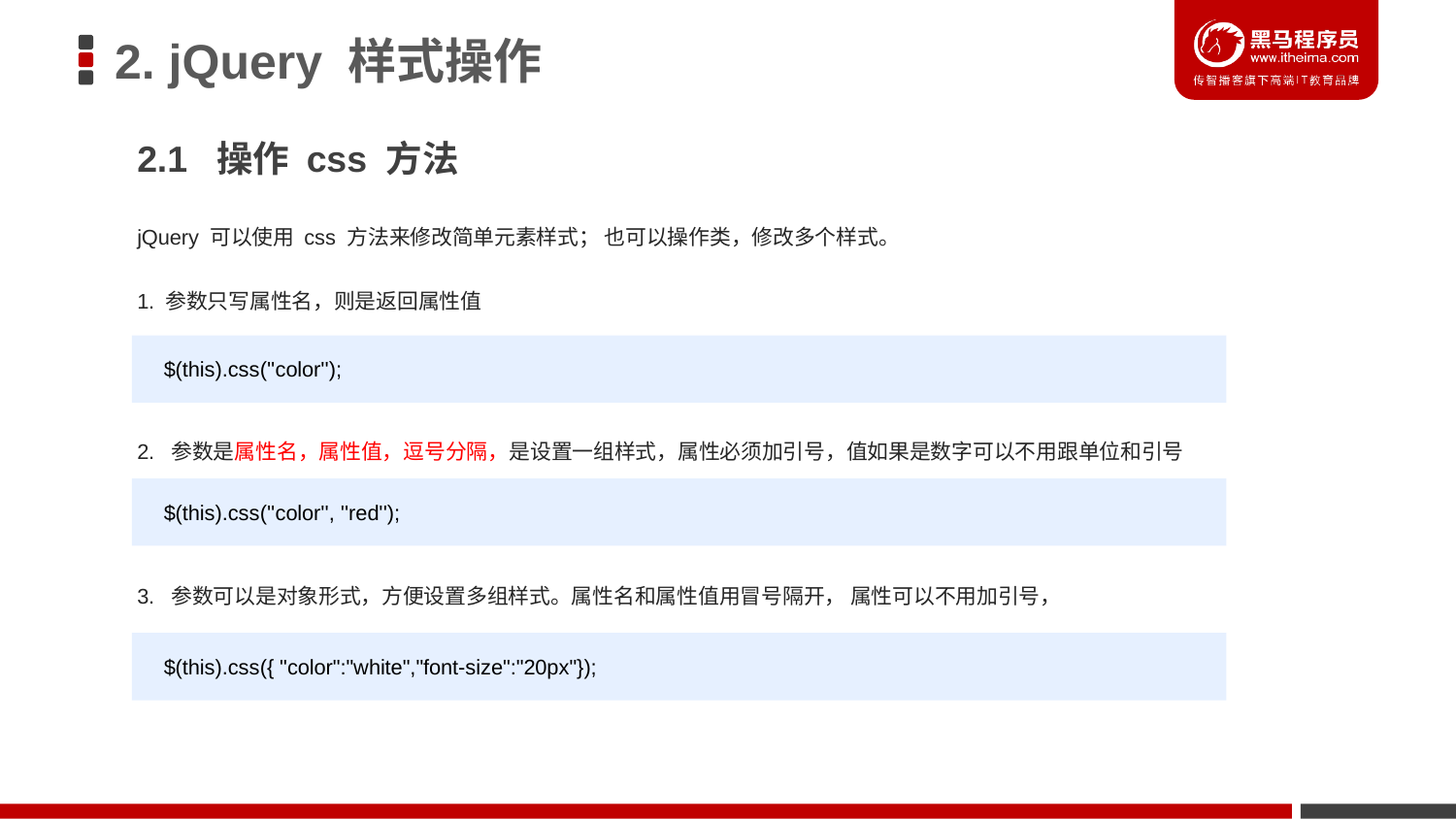

# 2. jQuery 样式操作
2.1  操作 css 方法
jQuery 可以使用 css 方法来修改简单元素样式； 也可以操作类，修改多个样式。
1. 参数只写属性名，则是返回属性值
$(this).css(''color'');
2.  参数是属性名，属性值，逗号分隔，是设置一组样式，属性必须加引号，值如果是数字可以不用跟单位和引号
$(this).css(''color'', ''red'');
3.  参数可以是对象形式，方便设置多组样式。属性名和属性值用冒号隔开， 属性可以不用加引号，
$(this).css({ "color":"white","font-size":"20px"});